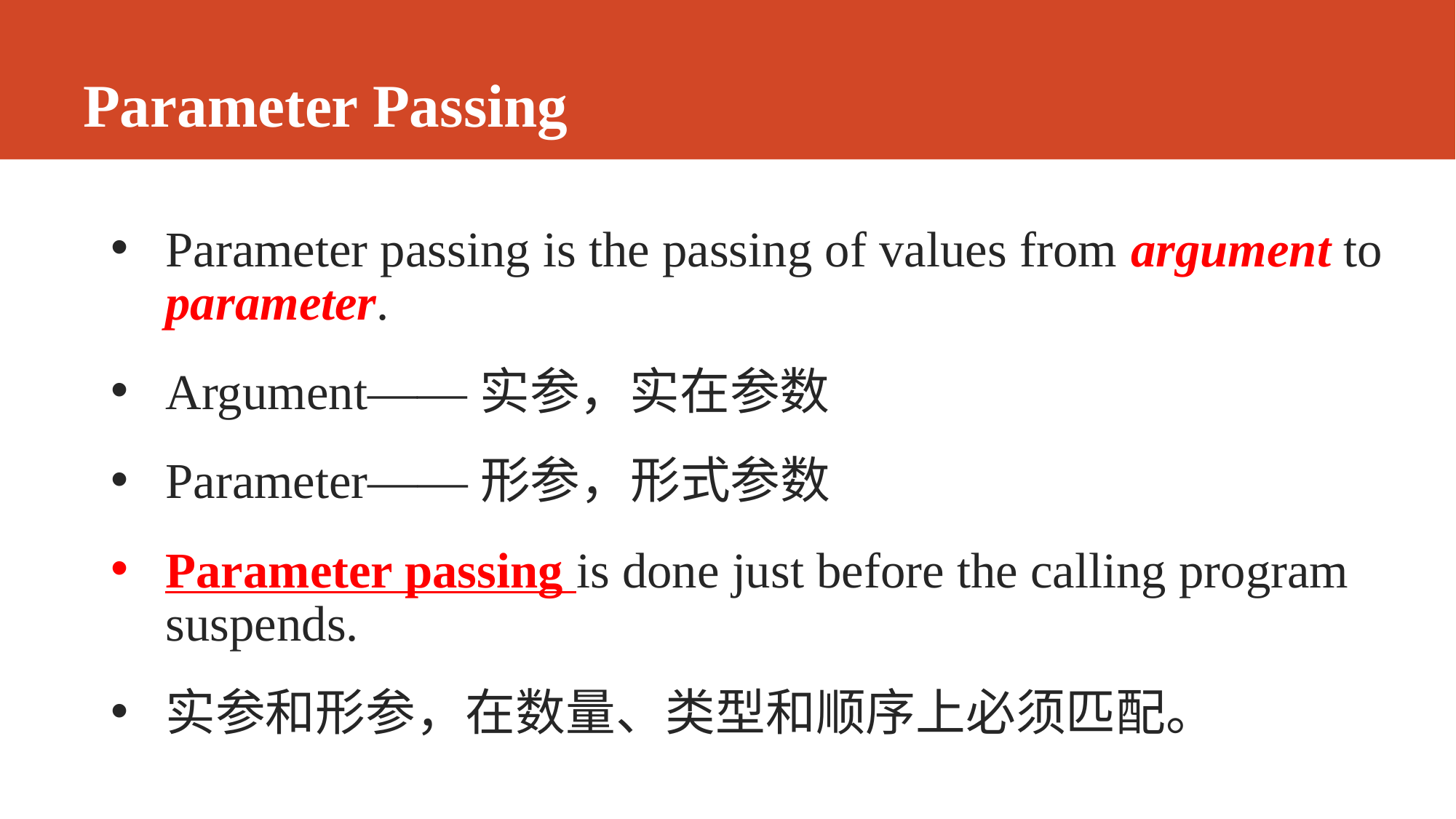

# Parameter Passing
Parameter passing is the passing of values from argument to parameter.
Argument——实参，实在参数
Parameter——形参，形式参数
Parameter passing is done just before the calling program suspends.
实参和形参，在数量、类型和顺序上必须匹配。